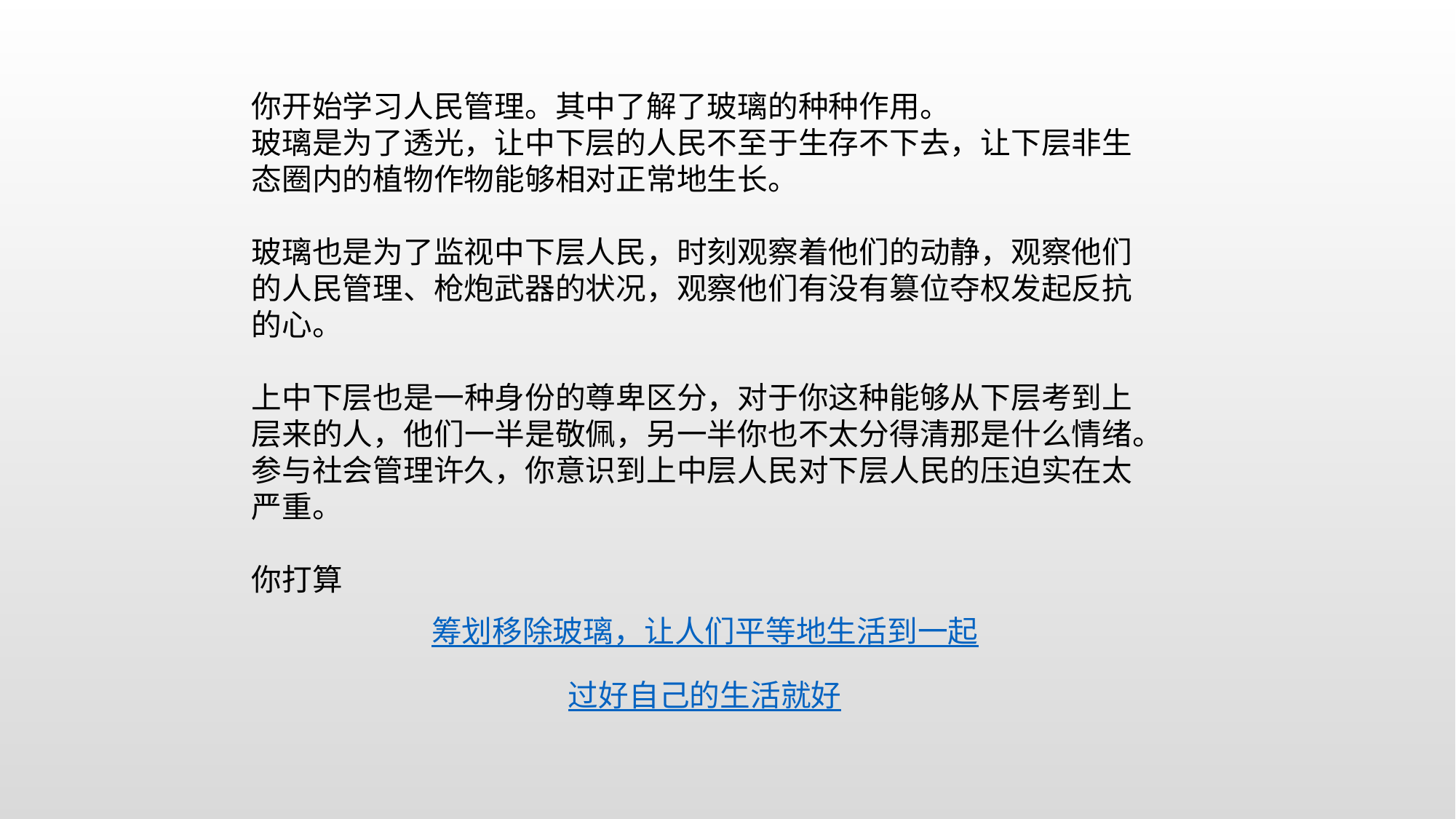

你开始学习人民管理。其中了解了玻璃的种种作用。
玻璃是为了透光，让中下层的人民不至于生存不下去，让下层非生态圈内的植物作物能够相对正常地生长。

玻璃也是为了监视中下层人民，时刻观察着他们的动静，观察他们的人民管理、枪炮武器的状况，观察他们有没有篡位夺权发起反抗的心。

上中下层也是一种身份的尊卑区分，对于你这种能够从下层考到上层来的人，他们一半是敬佩，另一半你也不太分得清那是什么情绪。
参与社会管理许久，你意识到上中层人民对下层人民的压迫实在太严重。

你打算
筹划移除玻璃，让人们平等地生活到一起
过好自己的生活就好